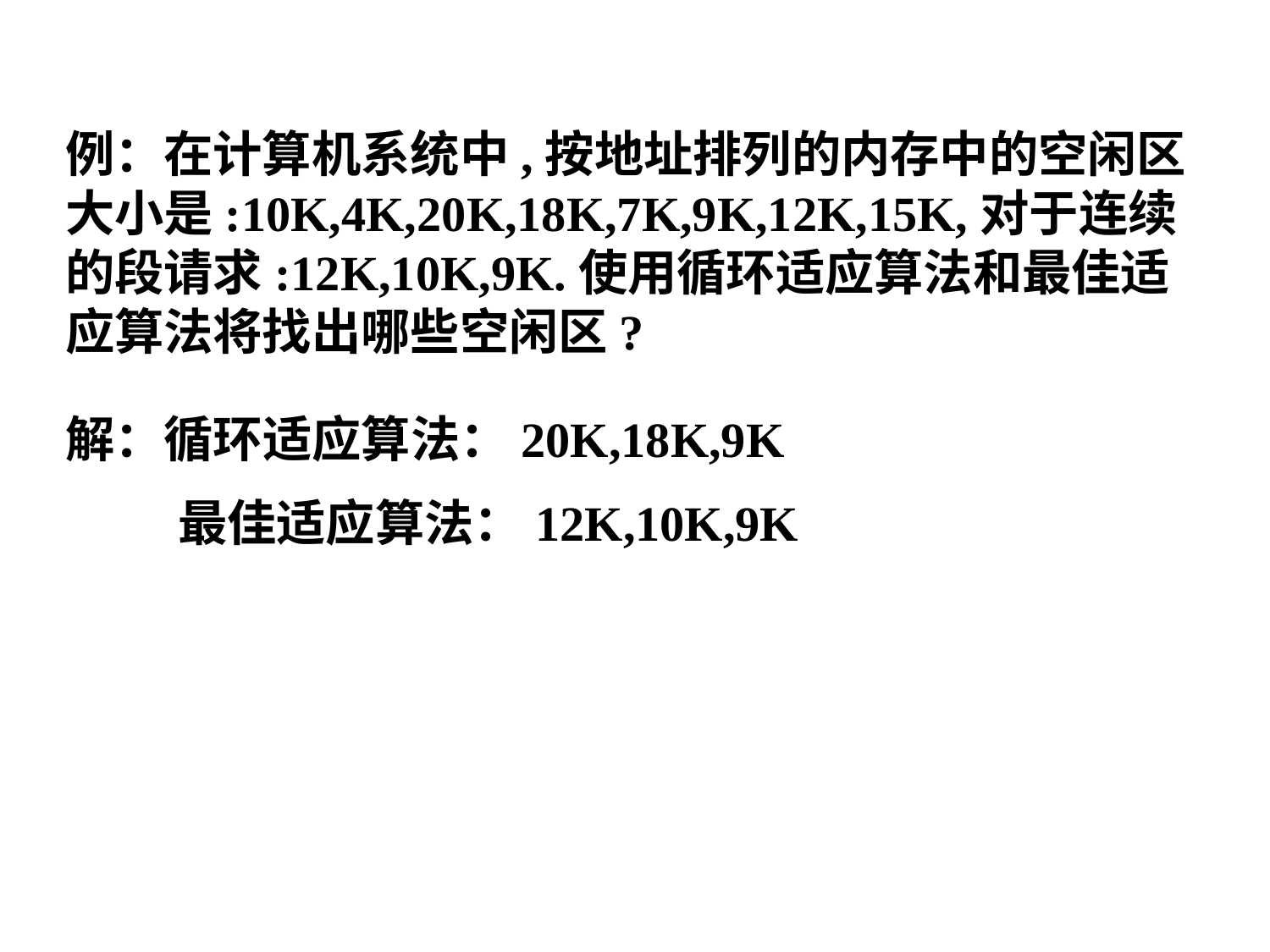

例：在计算机系统中,按地址排列的内存中的空闲区大小是:10K,4K,20K,18K,7K,9K,12K,15K,对于连续的段请求:12K,10K,9K.使用循环适应算法和最佳适应算法将找出哪些空闲区?
解：循环适应算法：20K,18K,9K
         最佳适应算法：12K,10K,9K